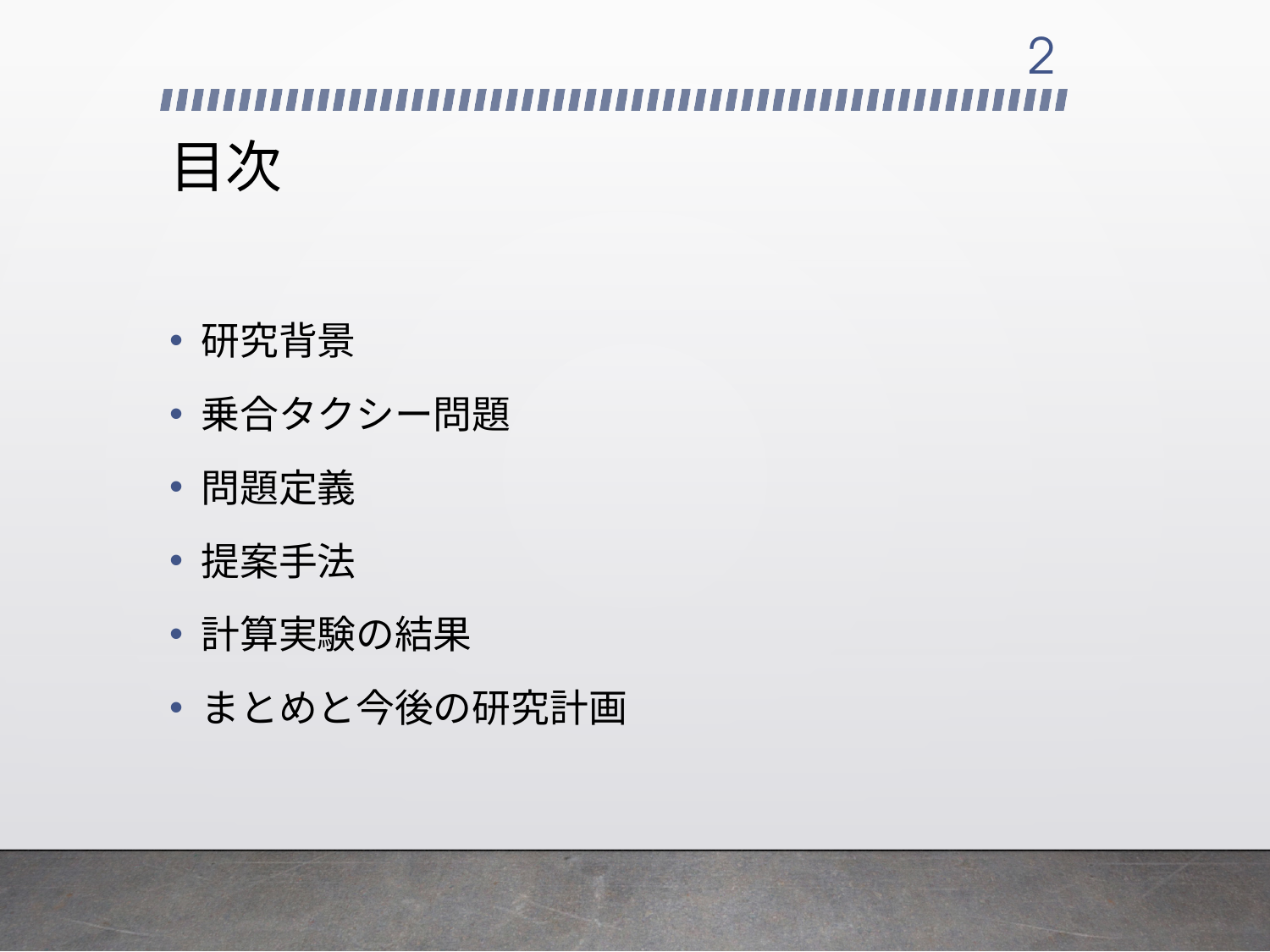

2
# 目次
研究背景
乗合タクシー問題
問題定義
提案手法
計算実験の結果
まとめと今後の研究計画